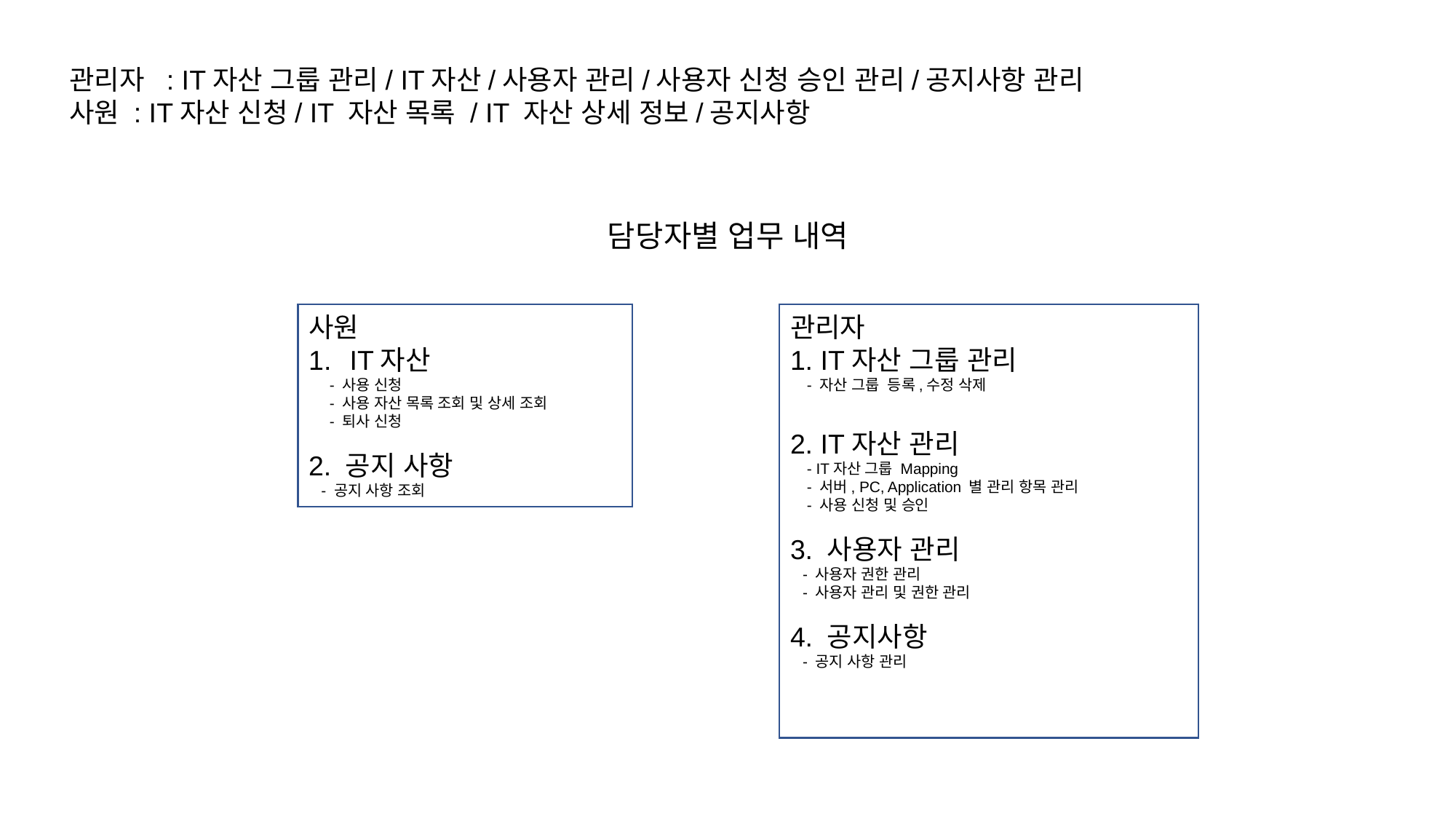

관리자  : IT자산 그룹 관리/ IT자산/사용자 관리/사용자 신청 승인 관리/공지사항 관리
  사원 : IT자산 신청/ IT 자산 목록 / IT 자산 상세 정보/공지사항
담당자별 업무 내역
사원
IT자산
     - 사용 신청
     - 사용 자산 목록 조회 및 상세 조회
     - 퇴사 신청

2. 공지 사항
   - 공지 사항 조회
관리자
1. IT자산 그룹 관리
    - 자산 그룹  등록,수정 삭제

2. IT자산 관리
    - IT자산 그룹 Mapping
    - 서버, PC, Application 별 관리 항목 관리
    - 사용 신청 및 승인

3. 사용자 관리
   - 사용자 권한 관리
   - 사용자 관리 및 권한 관리

4. 공지사항
   - 공지 사항 관리